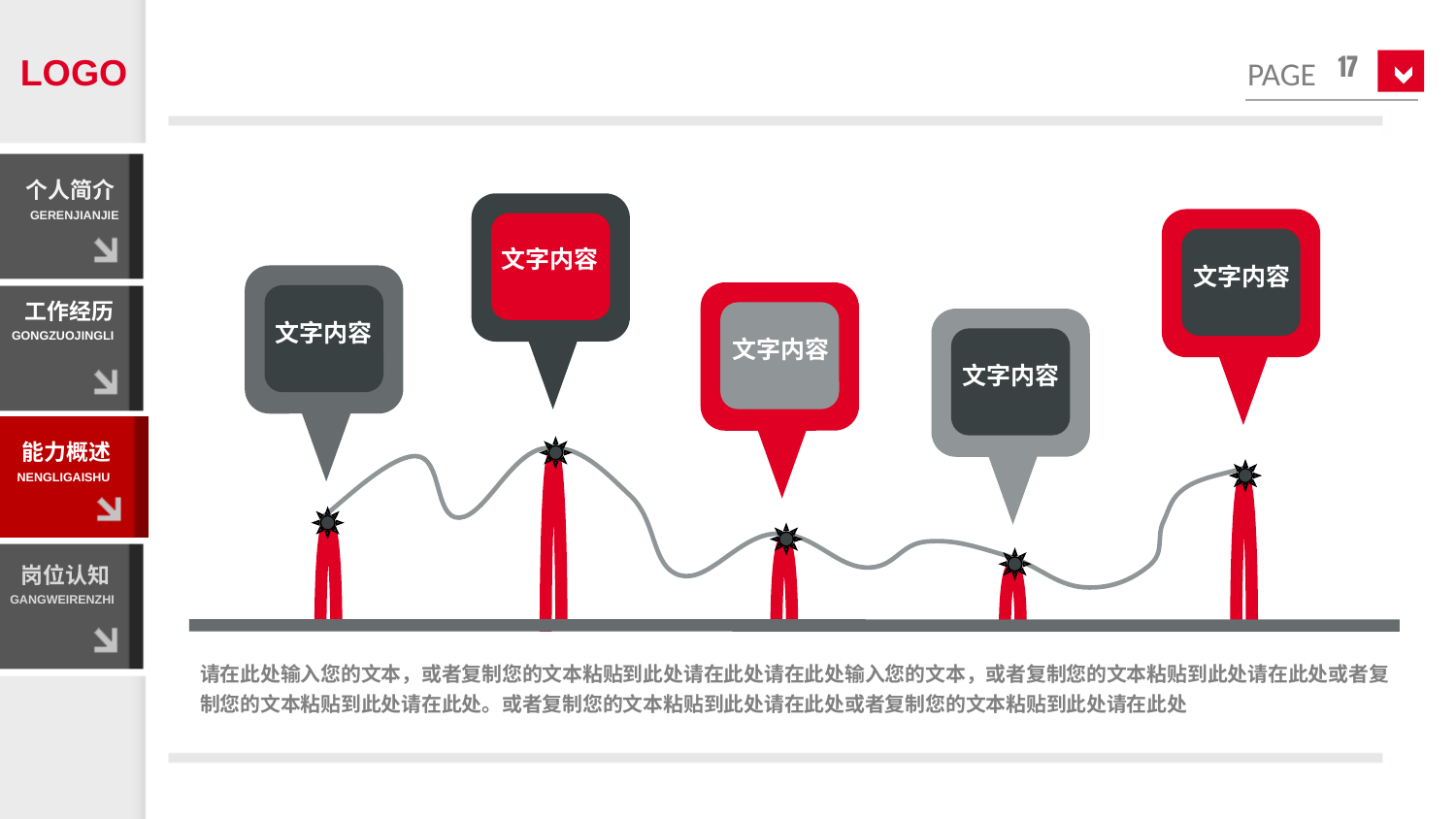

LOGO
17
个人简介
GERENJIANJIE

文字内容

文字内容

文字内容

文字内容
工作经历
GONGZUOJINGLI

文字内容
能力概述
NENGLIGAISHU

岗位认知
GANGWEIRENZHI

请在此处输入您的文本，或者复制您的文本粘贴到此处请在此处请在此处输入您的文本，或者复制您的文本粘贴到此处请在此处或者复制您的文本粘贴到此处请在此处。或者复制您的文本粘贴到此处请在此处或者复制您的文本粘贴到此处请在此处